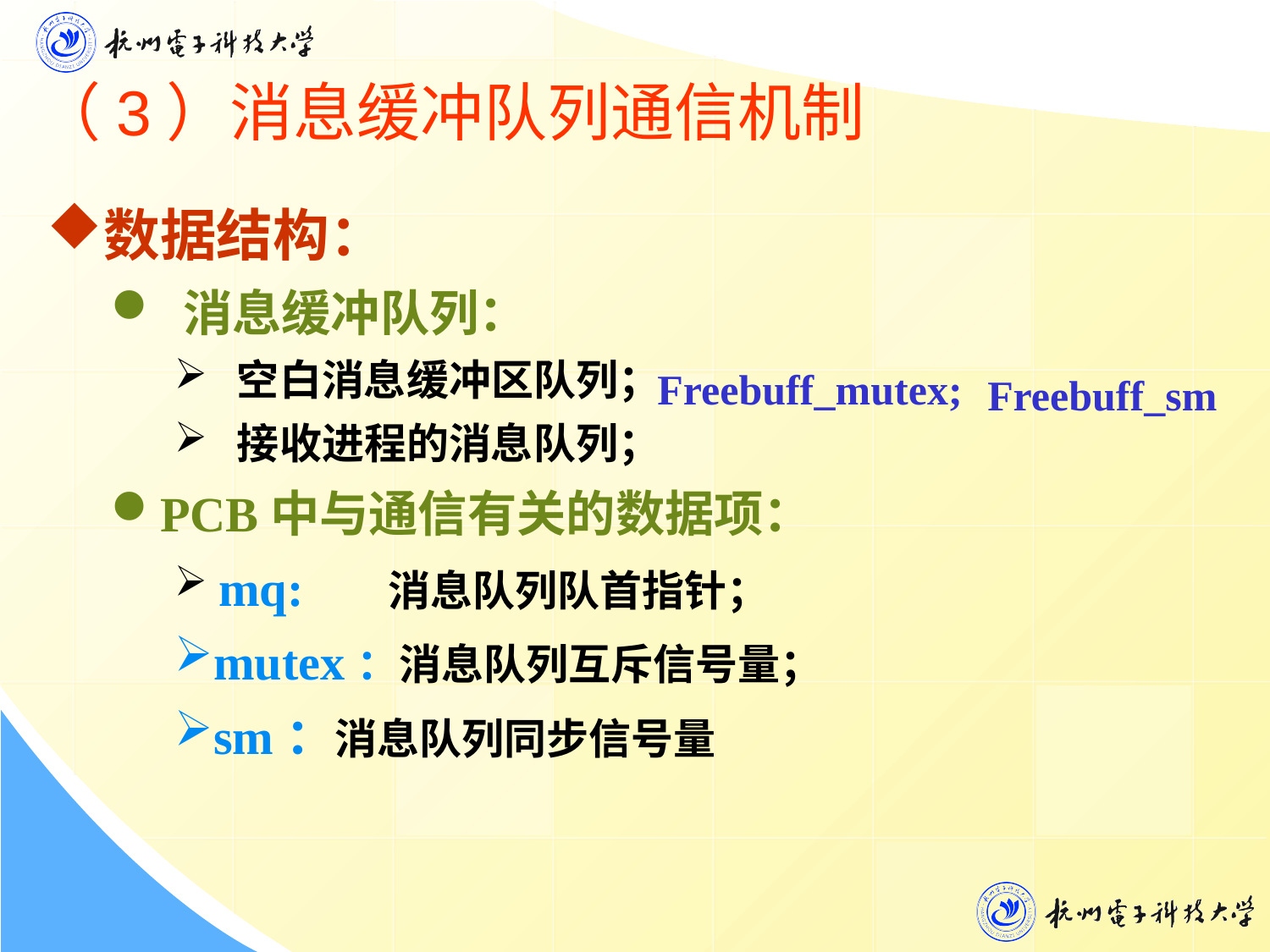

（3）消息缓冲队列通信机制
数据结构：
 消息缓冲队列：
  空白消息缓冲区队列；
  接收进程的消息队列；
PCB中与通信有关的数据项：
 mq:       消息队列队首指针；
mutex：消息队列互斥信号量；
sm：消息队列同步信号量

Freebuff_mutex;
Freebuff_sm